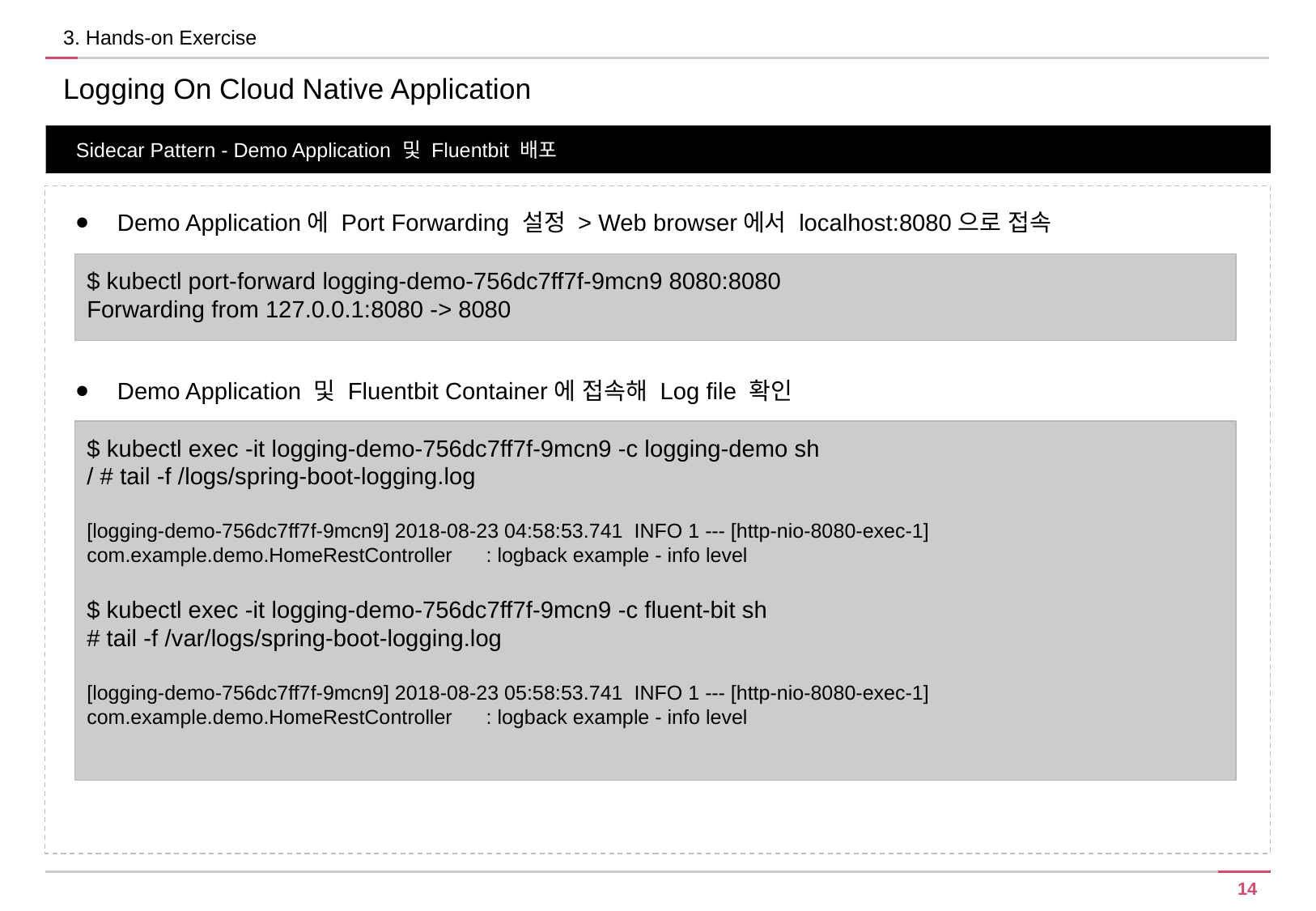

3. Hands-on Exercise
Logging On Cloud Native Application
Sidecar Pattern - Demo Application 및 Fluentbit 배포
Demo Application에 Port Forwarding 설정 > Web browser에서 localhost:8080으로 접속

$ kubectl port-forward logging-demo-756dc7ff7f-9mcn9 8080:8080
Forwarding from 127.0.0.1:8080 -> 8080
Demo Application 및 Fluentbit Container에 접속해 Log file 확인
$ kubectl exec -it logging-demo-756dc7ff7f-9mcn9 -c logging-demo sh
/ # tail -f /logs/spring-boot-logging.log
[logging-demo-756dc7ff7f-9mcn9] 2018-08-23 04:58:53.741  INFO 1 --- [http-nio-8080-exec-1] com.example.demo.HomeRestController      : logback example - info level

$ kubectl exec -it logging-demo-756dc7ff7f-9mcn9 -c fluent-bit sh
# tail -f /var/logs/spring-boot-logging.log

[logging-demo-756dc7ff7f-9mcn9] 2018-08-23 05:58:53.741  INFO 1 --- [http-nio-8080-exec-1] com.example.demo.HomeRestController      : logback example - info level